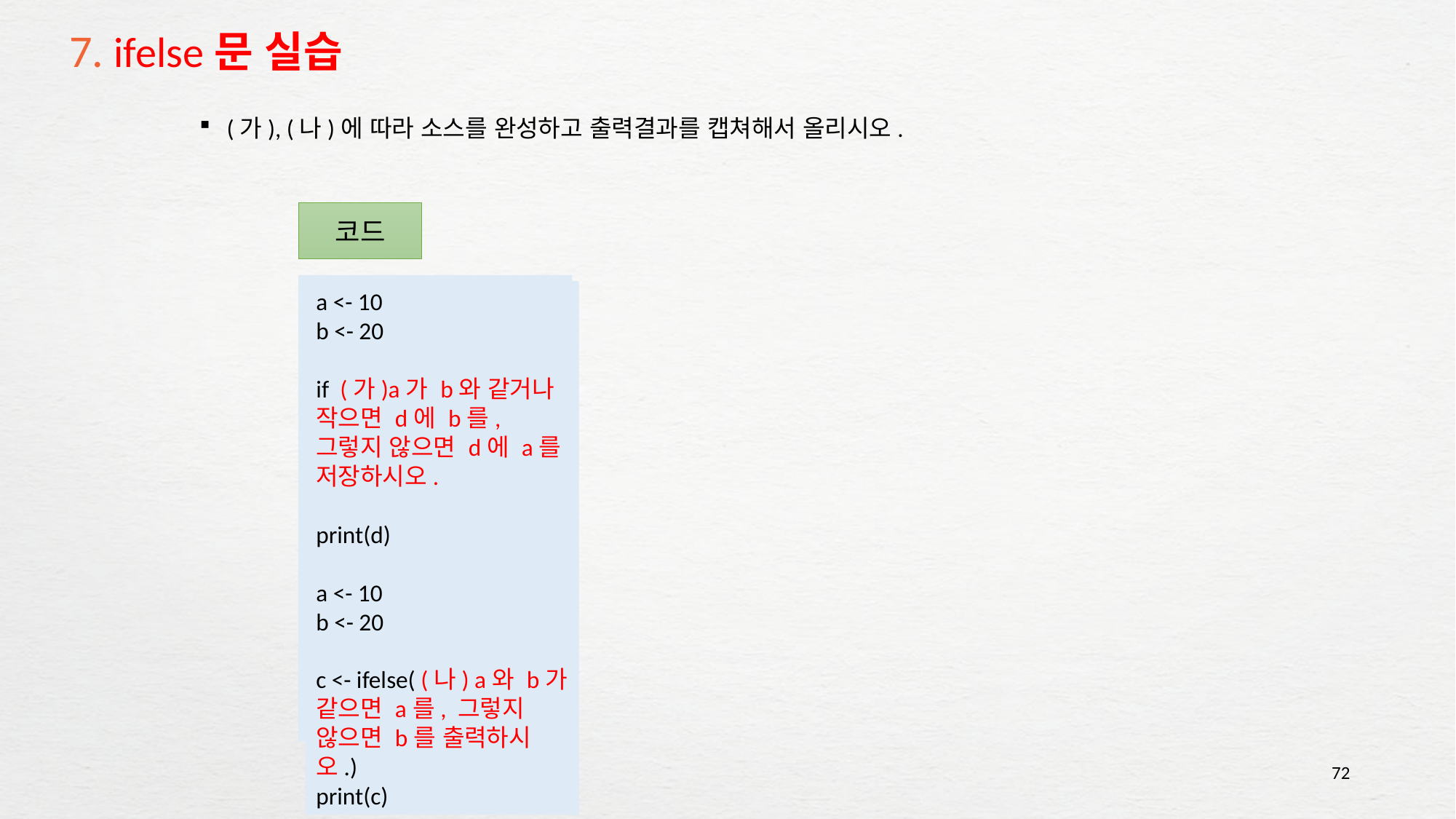

# 7. ifelse문 실습
(가), (나)에 따라 소스를 완성하고 출력결과를 캡쳐해서 올리시오.

코드

a <- 10
b <- 20

if  (가)a가 b와 같거나 작으면 d에 b를, 그렇지 않으면 d에 a를 저장하시오.

print(d)

a <- 10
b <- 20

c <- ifelse( (나) a와 b가 같으면 a를, 그렇지 않으면 b를 출력하시오.)
print(c)
72